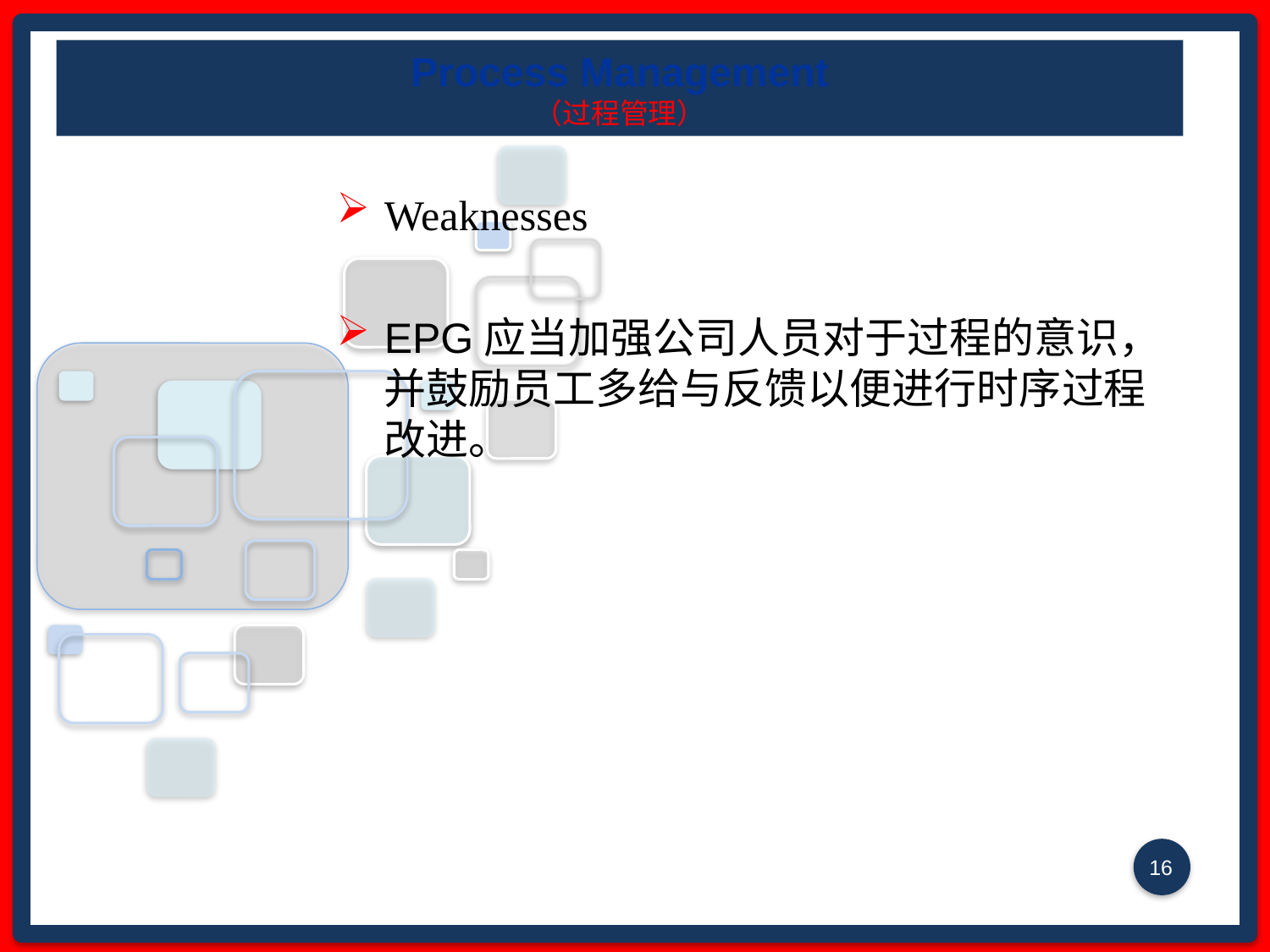

# Process Management （过程管理）
Weaknesses

EPG应当加强公司人员对于过程的意识，并鼓励员工多给与反馈以便进行时序过程改进。